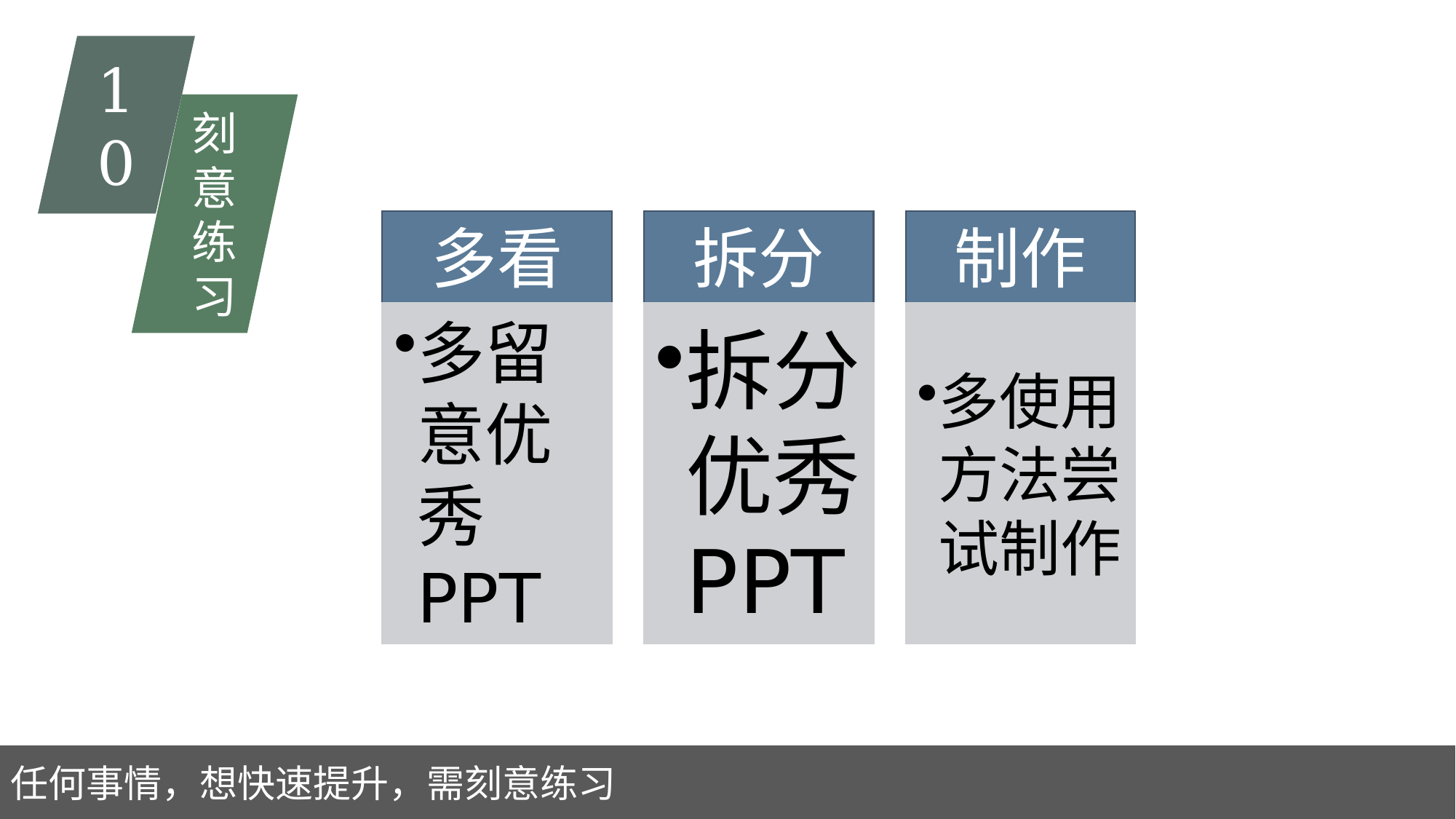

10
刻意练习
多看
多留意优秀PPT
拆分
制作
任何事情，想快速提升，需刻意练习